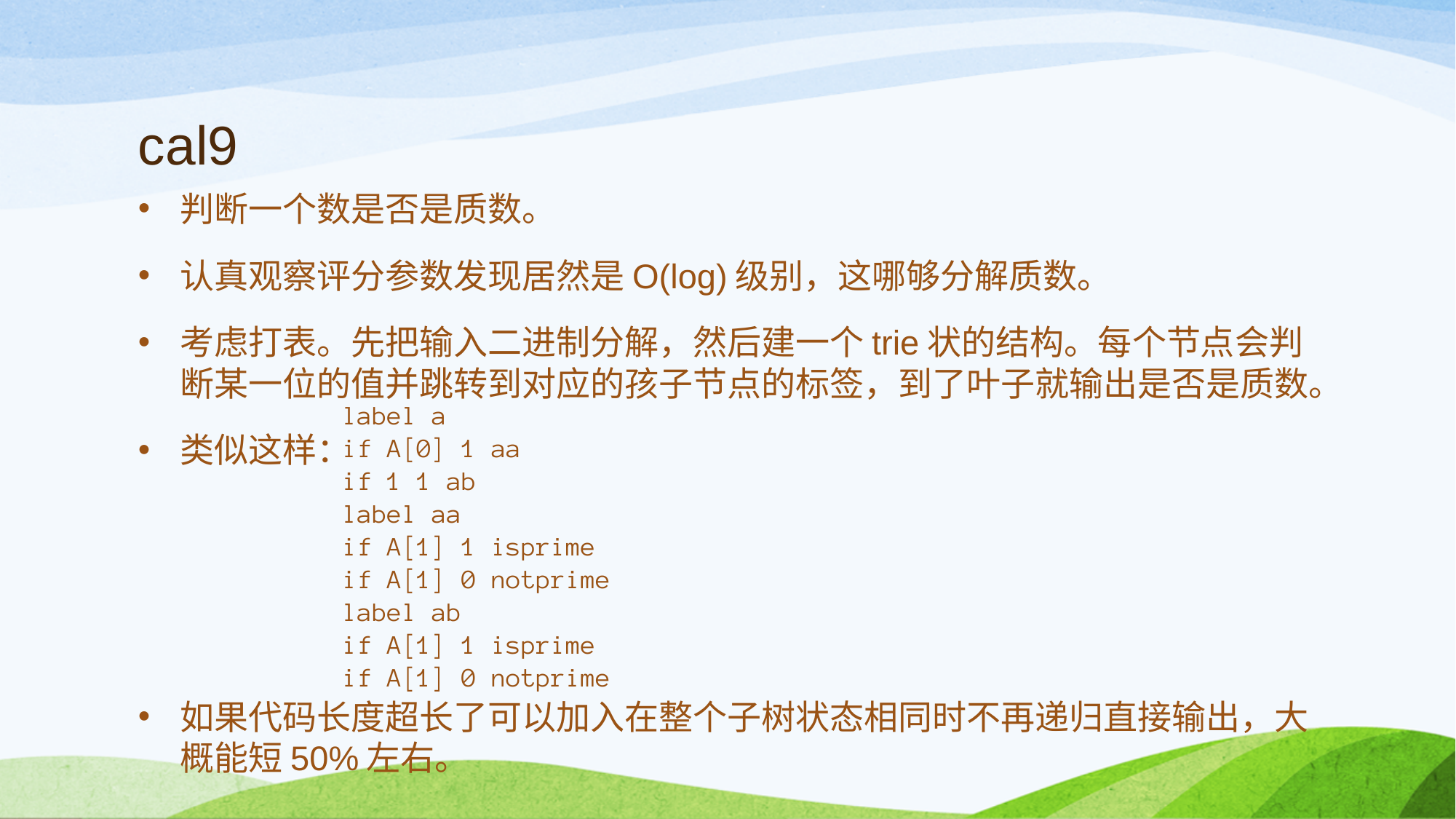

# cal9
判断一个数是否是质数。
认真观察评分参数发现居然是O(log)级别，这哪够分解质数。
考虑打表。先把输入二进制分解，然后建一个trie状的结构。每个节点会判断某一位的值并跳转到对应的孩子节点的标签，到了叶子就输出是否是质数。
类似这样：

如果代码长度超长了可以加入在整个子树状态相同时不再递归直接输出，大概能短50%左右。
label a
if A[0] 1 aa
if 1 1 ab
label aa
if A[1] 1 isprime
if A[1] 0 notprime
label ab
if A[1] 1 isprime
if A[1] 0 notprime